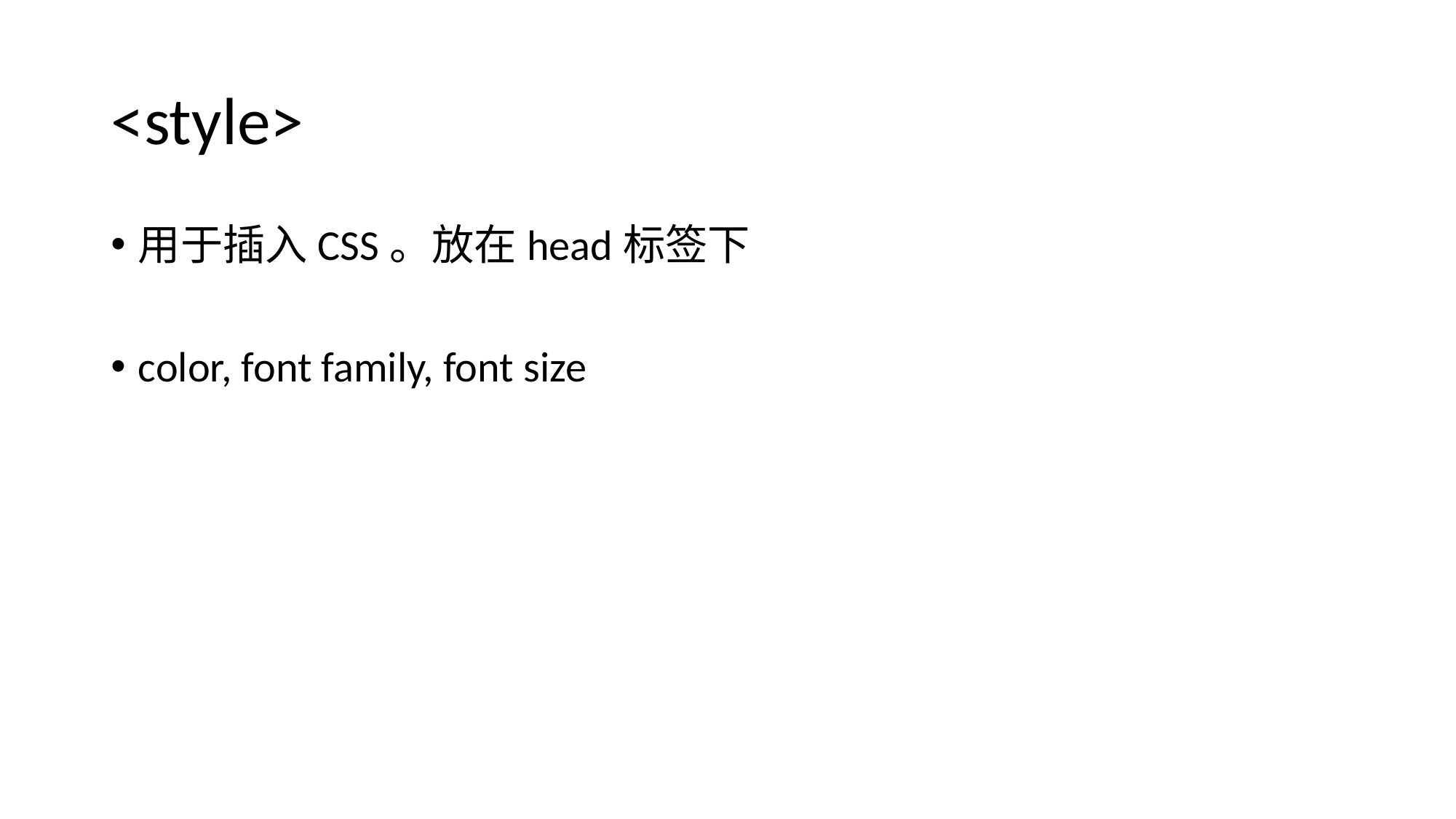

# <style>
用于插入CSS。放在head标签下

color, font family, font size